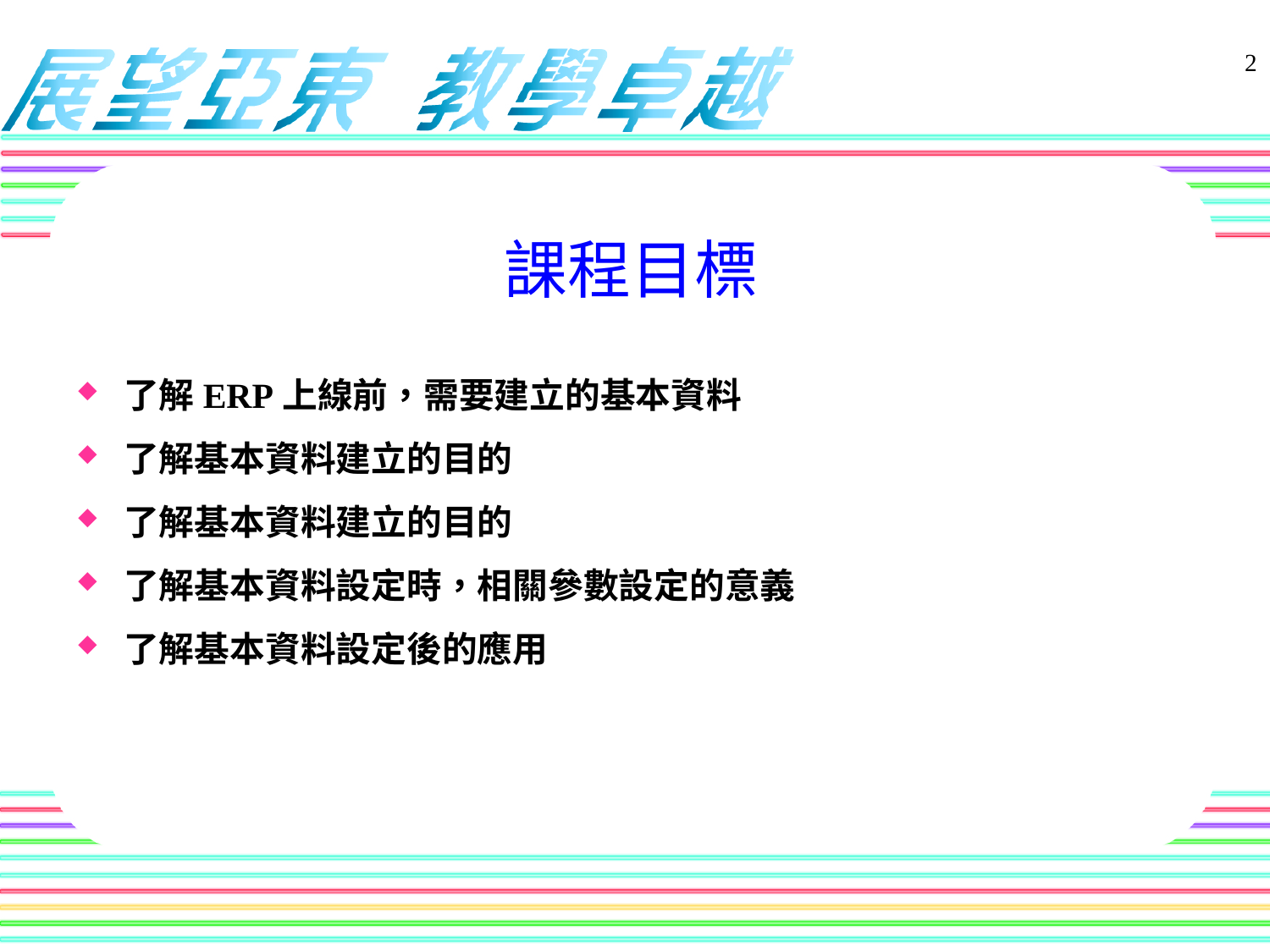

課程目標
了解ERP上線前，需要建立的基本資料
了解基本資料建立的目的
了解基本資料建立的目的
了解基本資料設定時，相關參數設定的意義
了解基本資料設定後的應用
2